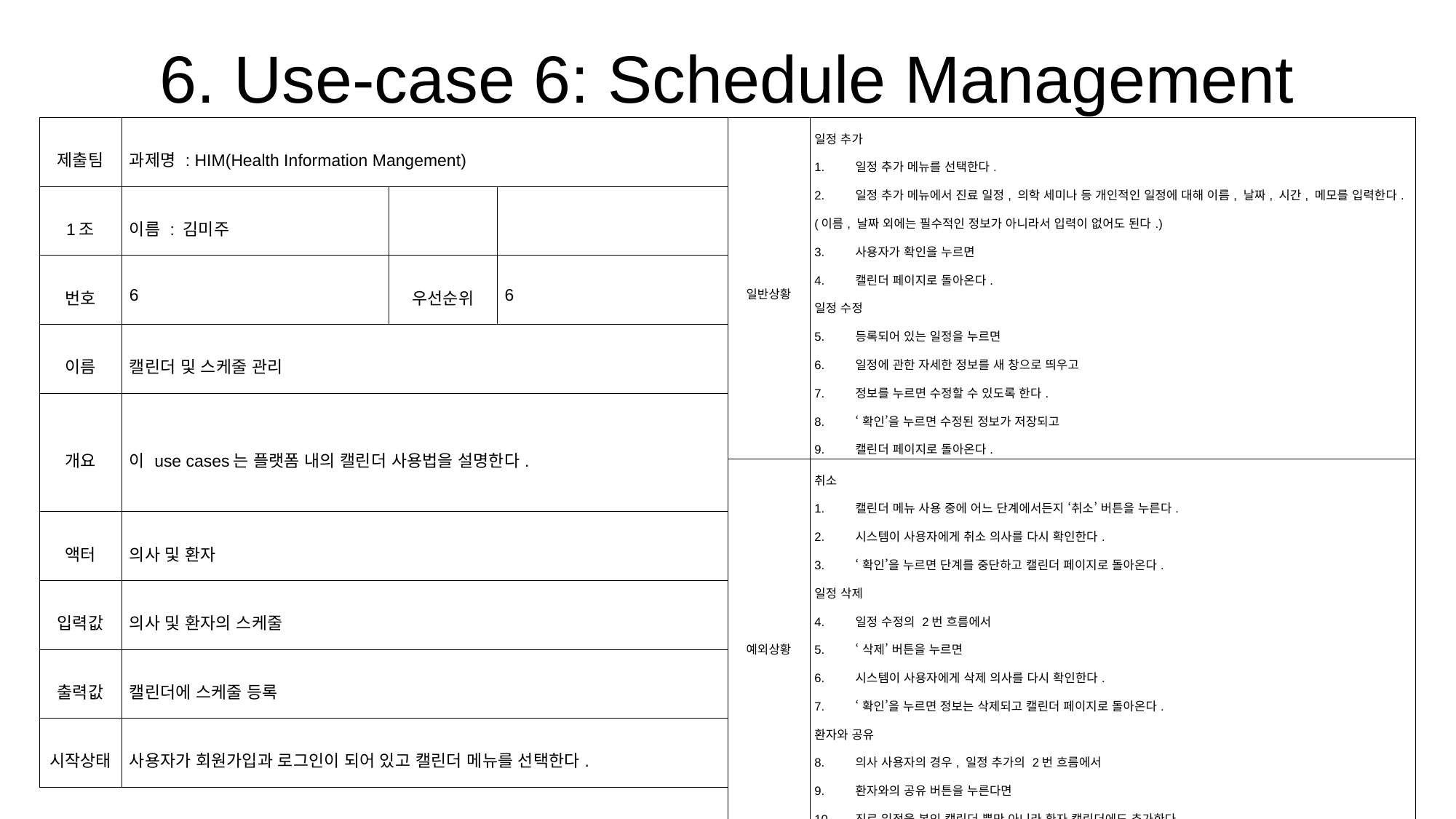

# 6. Use-case 6: Schedule Management
| 제출팀 | 과제명 : HIM(Health Information Mangement) |  |  |
| --- | --- | --- | --- |
| 1조 | 이름 : 김미주 |  |  |
| 번호 | 6 | 우선순위 | 6 |
| 이름 | 캘린더 및 스케줄 관리 |  |  |
| 개요 | 이 use cases는 플랫폼 내의 캘린더 사용법을 설명한다. |  |  |
| 액터 | 의사 및 환자 |  |  |
| 입력값 | 의사 및 환자의 스케줄 |  |  |
| 출력값 | 캘린더에 스케줄 등록 |  |  |
| 시작상태 | 사용자가 회원가입과 로그인이 되어 있고 캘린더 메뉴를 선택한다. |  |  |

| 일반상황 | 일정 추가 일정 추가 메뉴를 선택한다. 일정 추가 메뉴에서 진료 일정, 의학 세미나 등 개인적인 일정에 대해 이름, 날짜, 시간, 메모를 입력한다. (이름, 날짜 외에는 필수적인 정보가 아니라서 입력이 없어도 된다.) 사용자가 확인을 누르면 캘린더 페이지로 돌아온다. 일정 수정 등록되어 있는 일정을 누르면 일정에 관한 자세한 정보를 새 창으로 띄우고 정보를 누르면 수정할 수 있도록 한다. ‘확인’을 누르면 수정된 정보가 저장되고 캘린더 페이지로 돌아온다. |
| --- | --- |
| 예외상황 | 취소 캘린더 메뉴 사용 중에 어느 단계에서든지 ‘취소’ 버튼을 누른다. 시스템이 사용자에게 취소 의사를 다시 확인한다. ‘확인’을 누르면 단계를 중단하고 캘린더 페이지로 돌아온다. 일정 삭제 일정 수정의 2번 흐름에서 ‘삭제’ 버튼을 누르면 시스템이 사용자에게 삭제 의사를 다시 확인한다. ‘확인’을 누르면 정보는 삭제되고 캘린더 페이지로 돌아온다. 환자와 공유 의사 사용자의 경우, 일정 추가의 2번 흐름에서 환자와의 공유 버튼을 누른다면 진료 일정을 본인 캘린더 뿐만 아니라 환자 캘린더에도 추가한다. |
| 완료상태 | 단계 진행 중 취소를 누르지 않는다면 저장된 일정 데이터를 월별 캘린더에 정리된 모습으로 보여준다. |